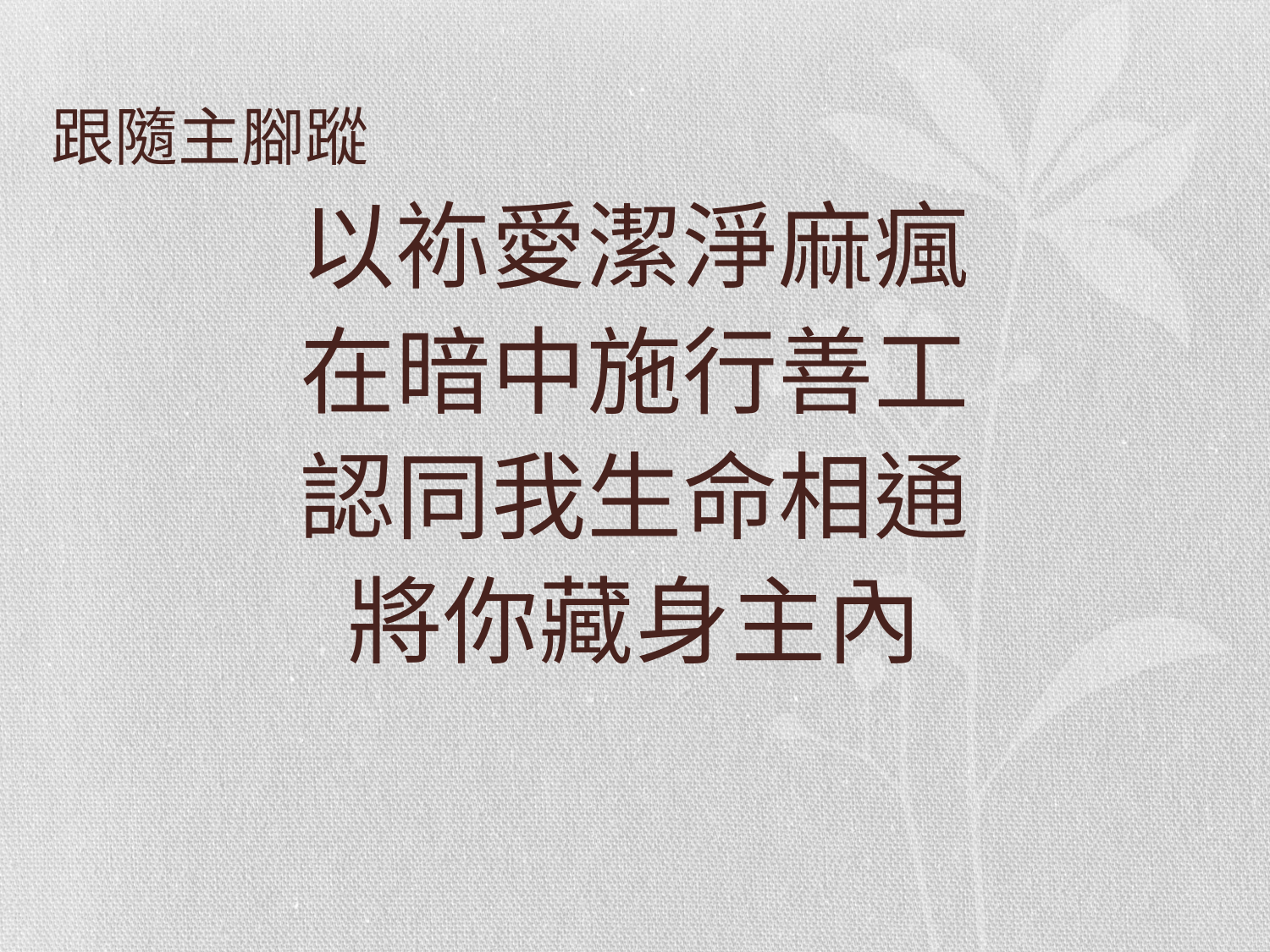

# 跟隨主腳蹤
以袮愛潔淨麻瘋
在暗中施行善工
認同我生命相通
將你藏身主內